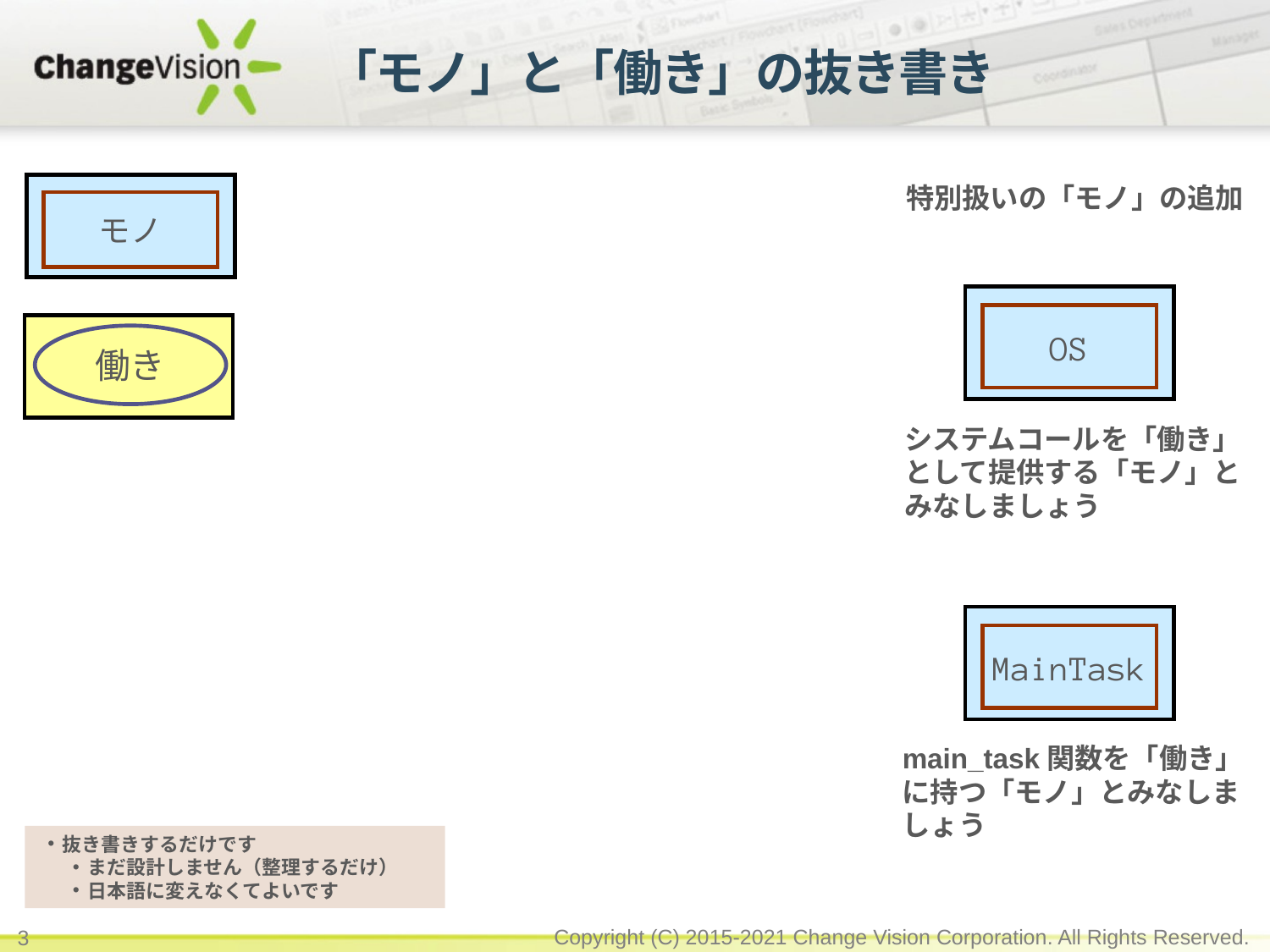

# 「モノ」と「働き」の抜き書き
特別扱いの「モノ」の追加
バンパー
モノ
バンパー
OS

働き
システムコールを「働き」として提供する「モノ」とみなしましょう
バンパー
MainTask
main_task関数を「働き」に持つ「モノ」とみなしましょう
抜き書きするだけです
まだ設計しません（整理するだけ）
日本語に変えなくてよいです
3
Copyright (C) 2015-2021 Change Vision Corporation. All Rights Reserved.